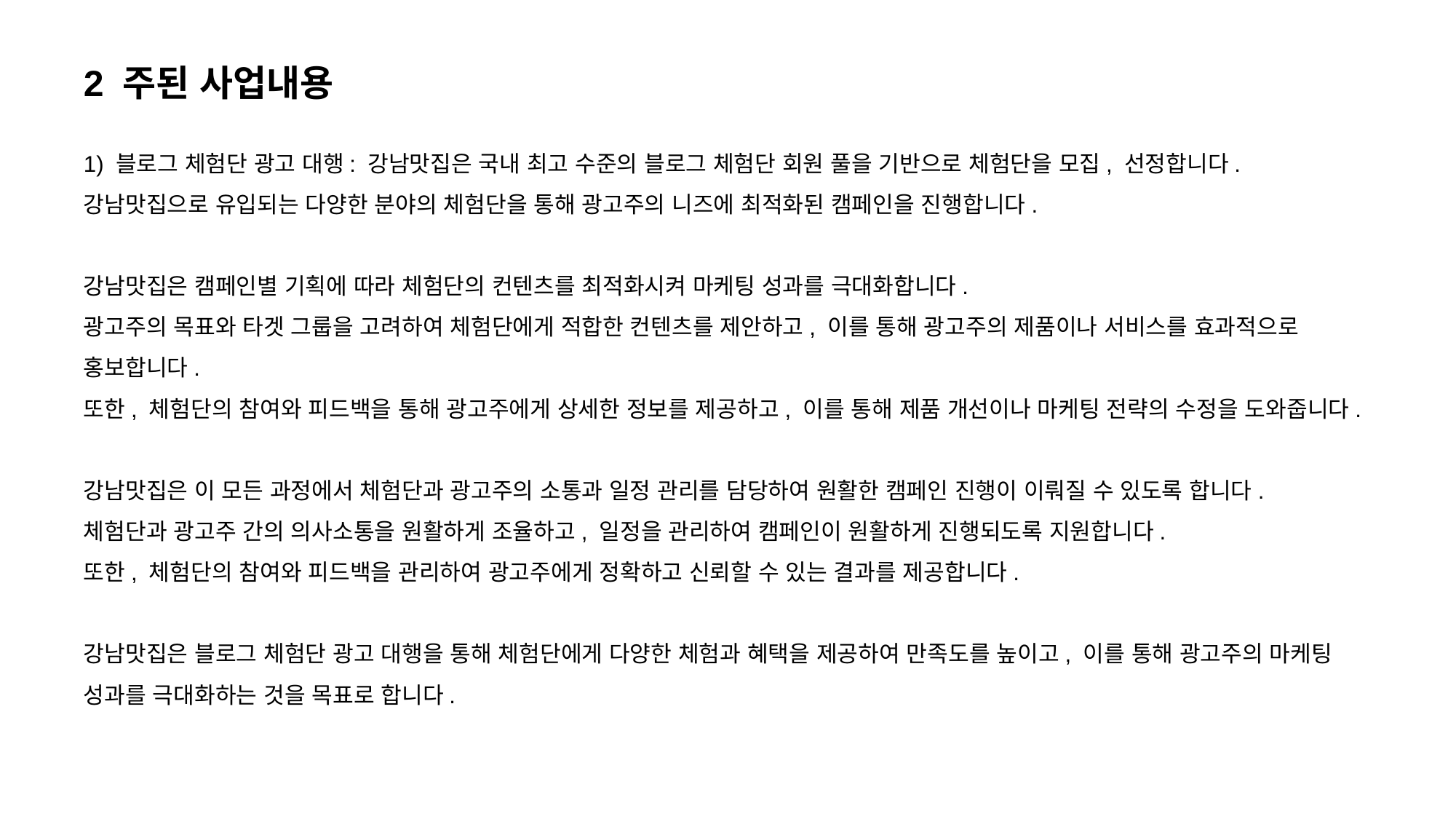

2 주된 사업내용
1) 블로그 체험단 광고 대행: 강남맛집은 국내 최고 수준의 블로그 체험단 회원 풀을 기반으로 체험단을 모집, 선정합니다.
강남맛집으로 유입되는 다양한 분야의 체험단을 통해 광고주의 니즈에 최적화된 캠페인을 진행합니다.

강남맛집은 캠페인별 기획에 따라 체험단의 컨텐츠를 최적화시켜 마케팅 성과를 극대화합니다.
광고주의 목표와 타겟 그룹을 고려하여 체험단에게 적합한 컨텐츠를 제안하고, 이를 통해 광고주의 제품이나 서비스를 효과적으로 홍보합니다.
또한, 체험단의 참여와 피드백을 통해 광고주에게 상세한 정보를 제공하고, 이를 통해 제품 개선이나 마케팅 전략의 수정을 도와줍니다.

강남맛집은 이 모든 과정에서 체험단과 광고주의 소통과 일정 관리를 담당하여 원활한 캠페인 진행이 이뤄질 수 있도록 합니다.
체험단과 광고주 간의 의사소통을 원활하게 조율하고, 일정을 관리하여 캠페인이 원활하게 진행되도록 지원합니다.
또한, 체험단의 참여와 피드백을 관리하여 광고주에게 정확하고 신뢰할 수 있는 결과를 제공합니다.

강남맛집은 블로그 체험단 광고 대행을 통해 체험단에게 다양한 체험과 혜택을 제공하여 만족도를 높이고, 이를 통해 광고주의 마케팅 성과를 극대화하는 것을 목표로 합니다.